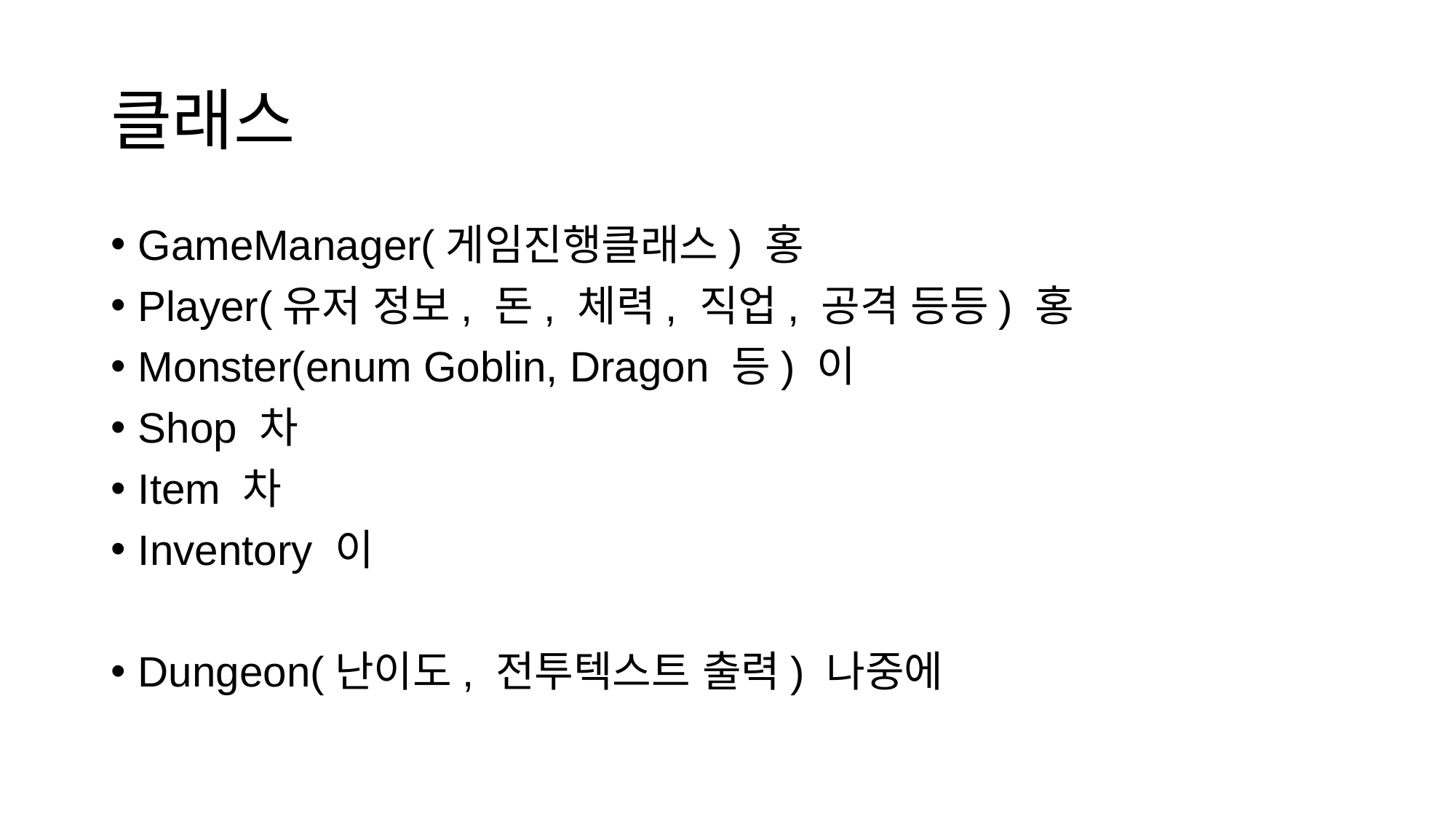

# 클래스
GameManager(게임진행클래스) 홍
Player(유저 정보, 돈, 체력, 직업, 공격 등등) 홍
Monster(enum Goblin, Dragon 등) 이
Shop 차
Item 차
Inventory 이

Dungeon(난이도, 전투텍스트 출력) 나중에